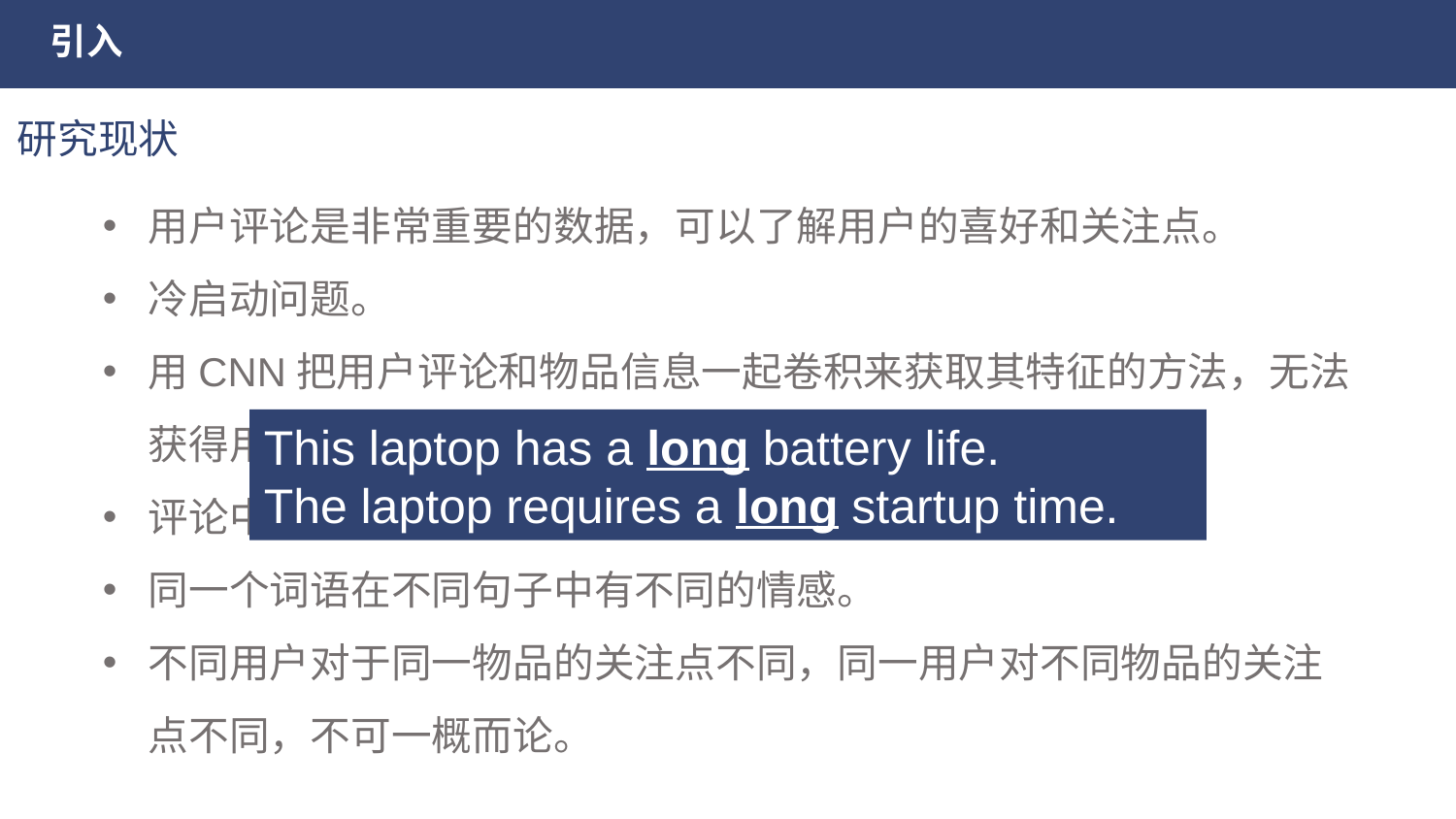

引入
研究现状
用户评论是非常重要的数据，可以了解用户的喜好和关注点。
冷启动问题。
用CNN把用户评论和物品信息一起卷积来获取其特征的方法，无法获得用户和物品的细粒度交互信息。
评论中存在无关信息。
同一个词语在不同句子中有不同的情感。
不同用户对于同一物品的关注点不同，同一用户对不同物品的关注点不同，不可一概而论。
This laptop has a long battery life.
The laptop requires a long startup time.